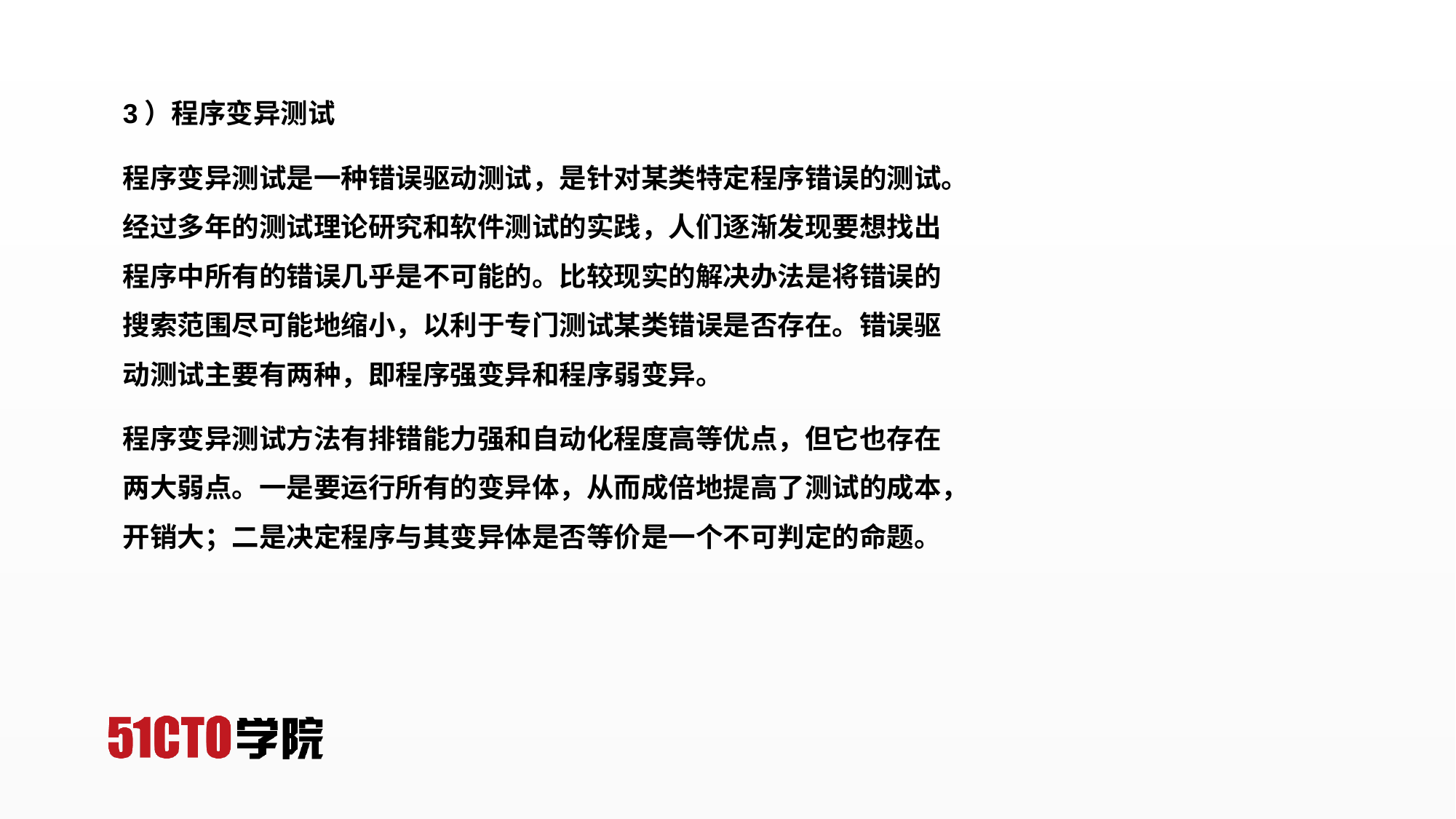

3）程序变异测试
程序变异测试是一种错误驱动测试，是针对某类特定程序错误的测试。经过多年的测试理论研究和软件测试的实践，人们逐渐发现要想找出程序中所有的错误几乎是不可能的。比较现实的解决办法是将错误的搜索范围尽可能地缩小，以利于专门测试某类错误是否存在。错误驱动测试主要有两种，即程序强变异和程序弱变异。
程序变异测试方法有排错能力强和自动化程度高等优点，但它也存在两大弱点。一是要运行所有的变异体，从而成倍地提高了测试的成本，开销大；二是决定程序与其变异体是否等价是一个不可判定的命题。